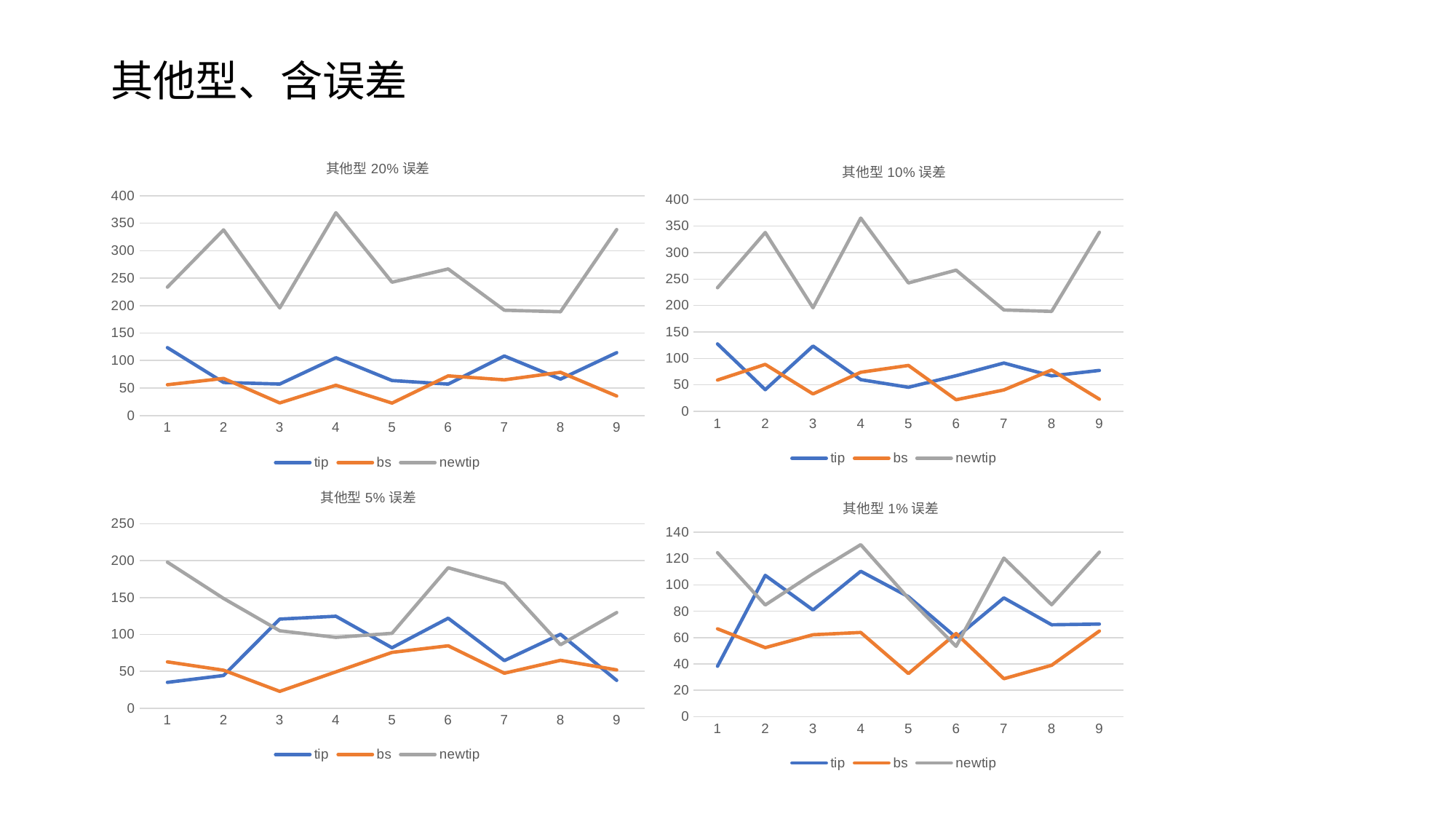

# 其他型、含误差

### Chart: 其他型20%误差

| Category | tip | bs | newtip |
|---|---|---|---|

### Chart: 其他型10%误差

| Category | tip | bs | newtip |
|---|---|---|---|

### Chart: 其他型5%误差

| Category | tip | bs | newtip |
|---|---|---|---|

### Chart: 其他型1%误差

| Category | tip | bs | newtip |
|---|---|---|---|